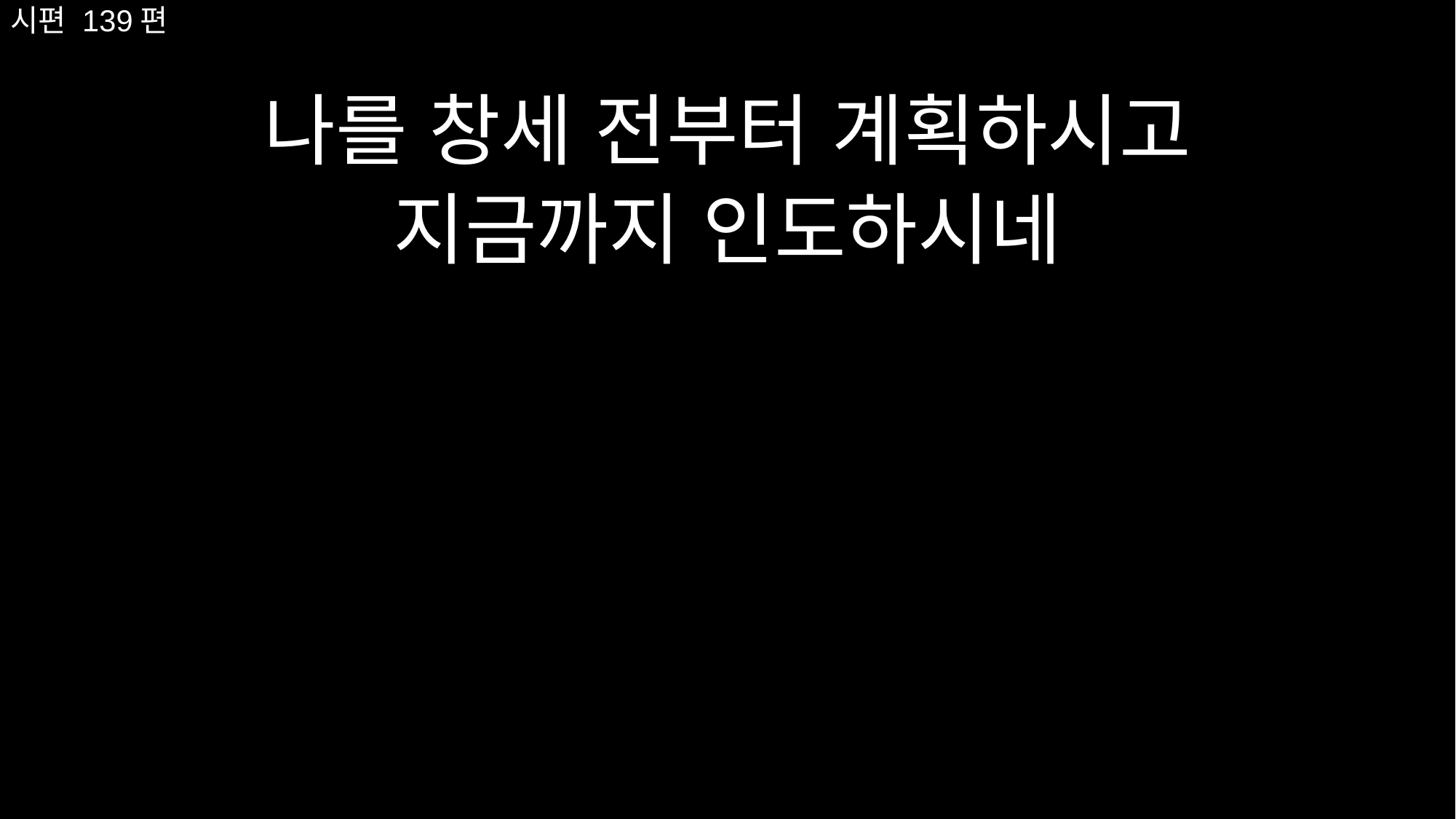

나를 창세 전부터 계획하시고
지금까지 인도하시네

# 시편 139편